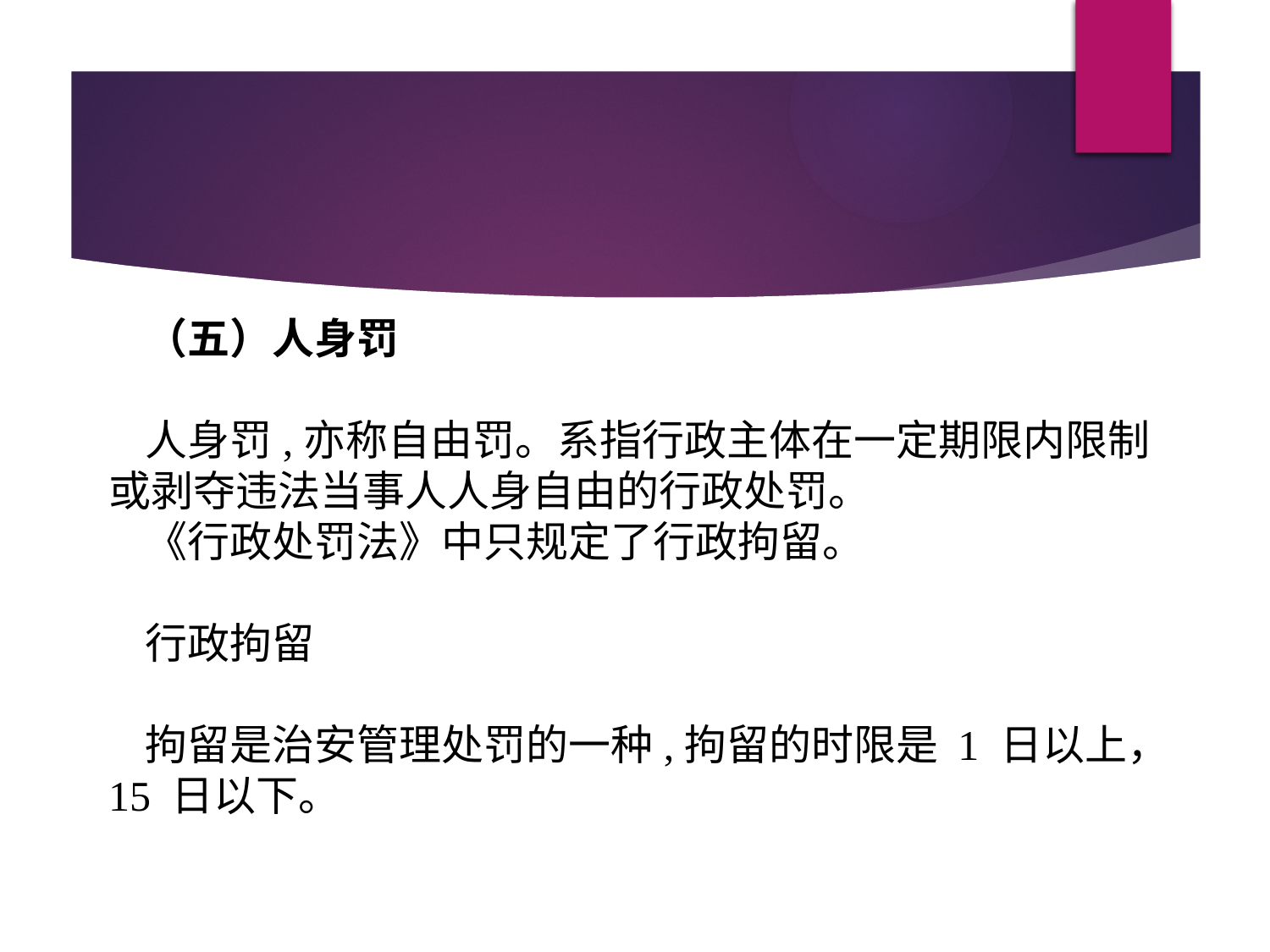

（五）人身罚

人身罚,亦称自由罚。系指行政主体在一定期限内限制或剥夺违法当事人人身自由的行政处罚。
《行政处罚法》中只规定了行政拘留。

行政拘留

拘留是治安管理处罚的一种,拘留的时限是 1 日以上，15 日以下。